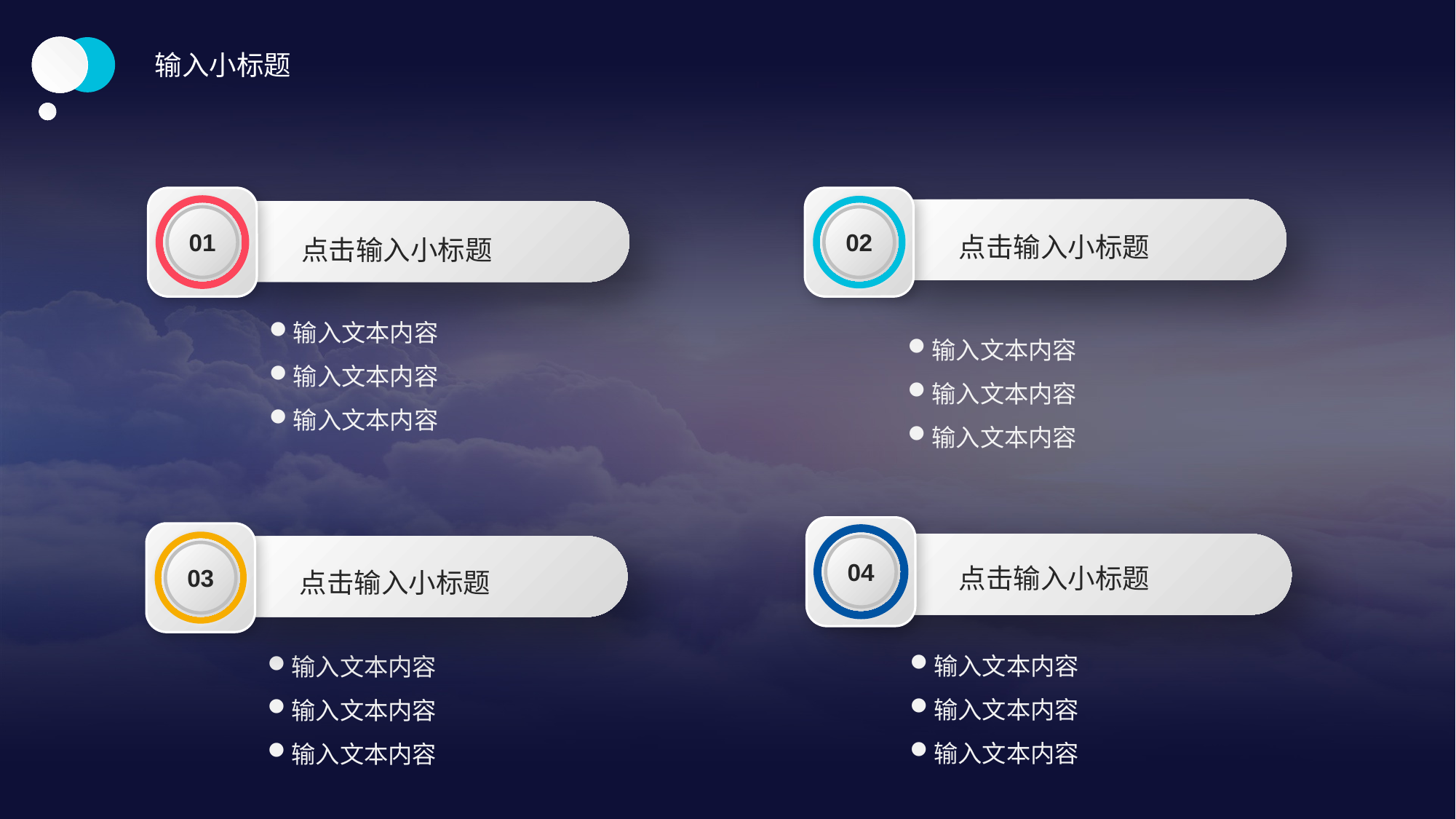

输入小标题

01

点击输入小标题

02

点击输入小标题

输入文本内容
输入文本内容
输入文本内容

04

03

点击输入小标题

输入文本内容
输入文本内容
输入文本内容

输入文本内容
输入文本内容
输入文本内容
点击输入小标题
输入文本内容
输入文本内容
输入文本内容